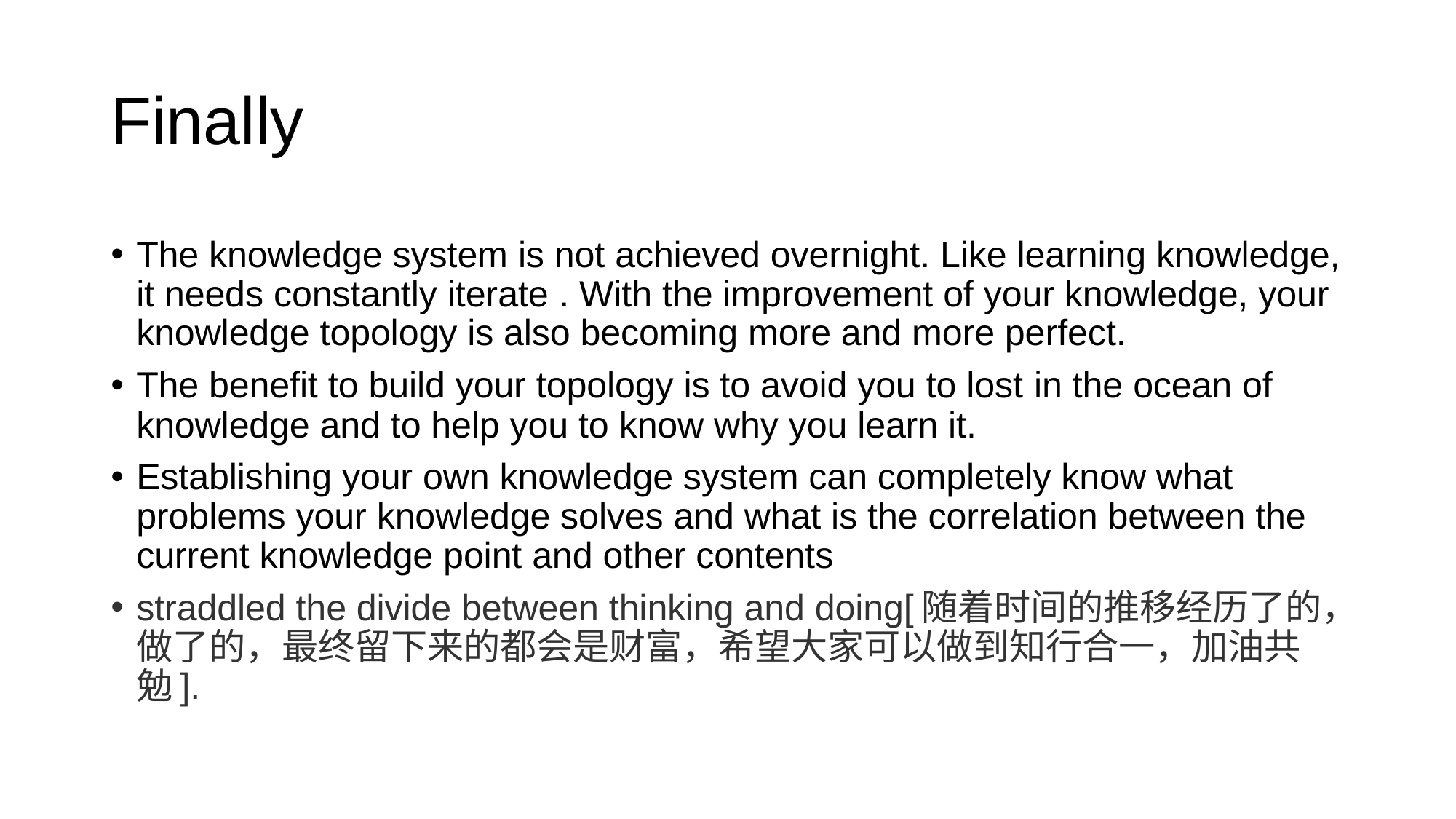

# Finally
The knowledge system is not achieved overnight. Like learning knowledge, it needs constantly iterate . With the improvement of your knowledge, your knowledge topology is also becoming more and more perfect.
The benefit to build your topology is to avoid you to lost in the ocean of knowledge and to help you to know why you learn it.
Establishing your own knowledge system can completely know what problems your knowledge solves and what is the correlation between the current knowledge point and other contents
straddled the divide between thinking and doing[随着时间的推移经历了的，做了的，最终留下来的都会是财富，希望大家可以做到知行合一，加油共勉].